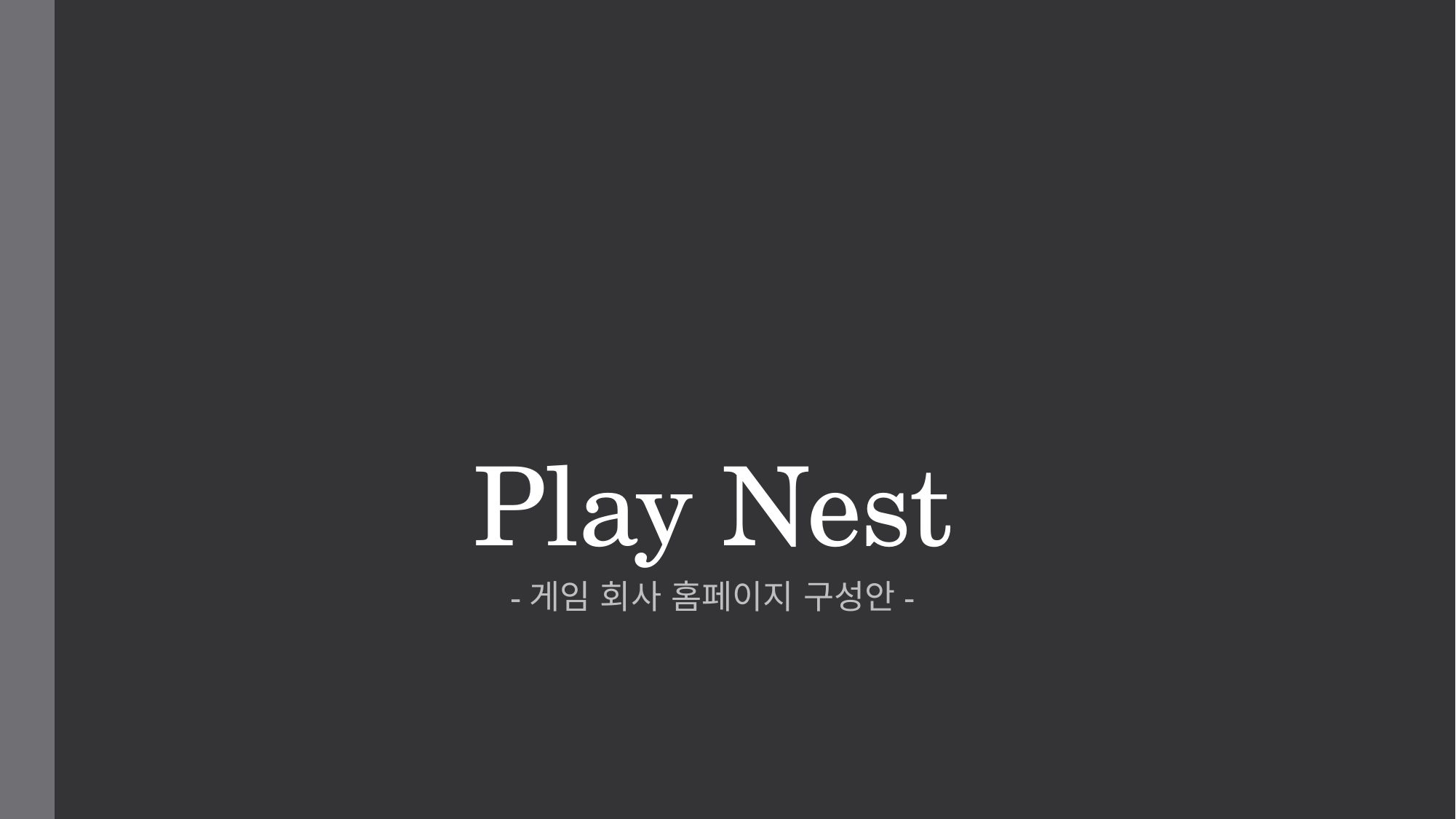

# Play Nest
-게임 회사 홈페이지 구성안-